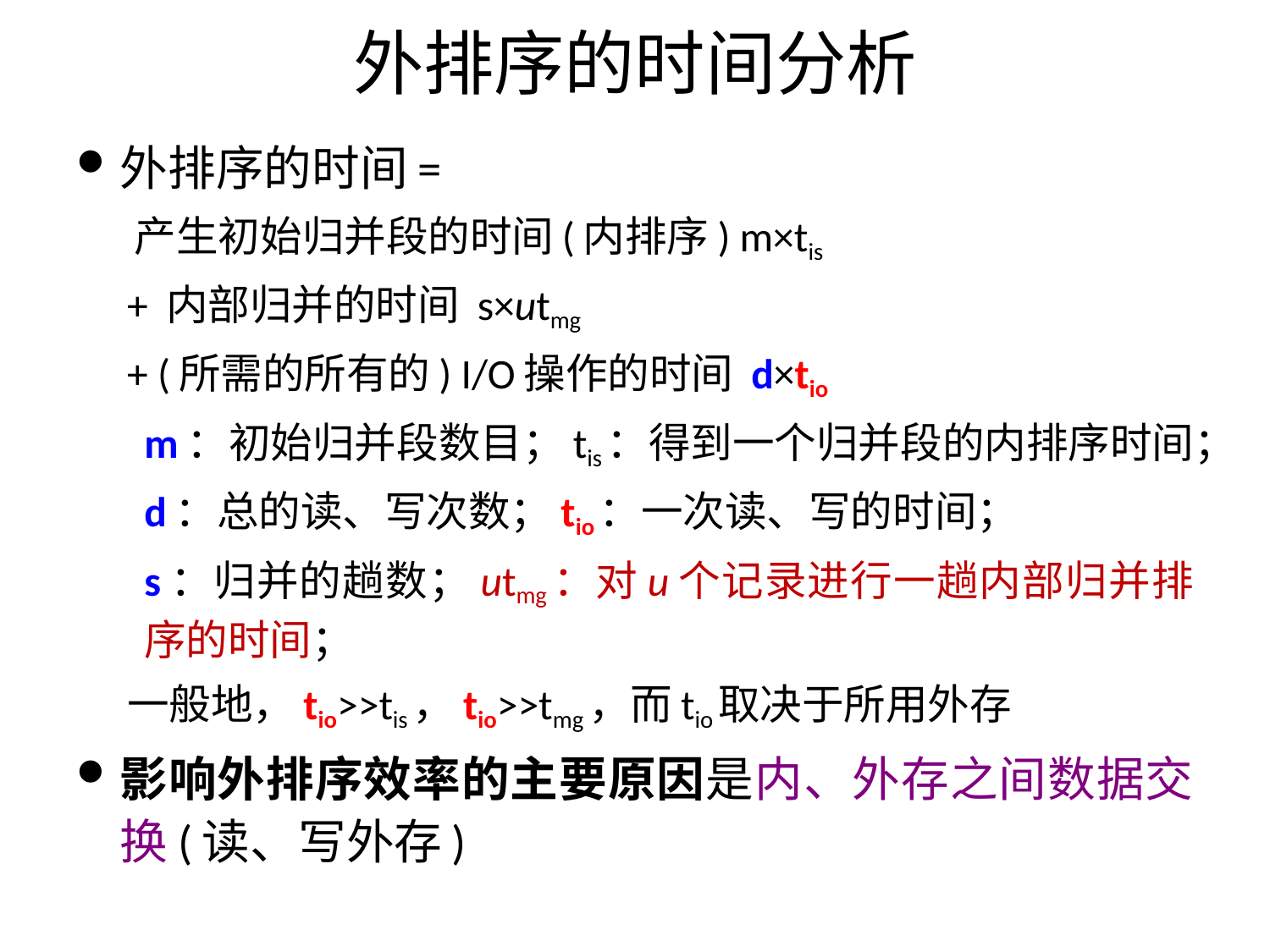

# 外排序的时间分析
外排序的时间=
		产生初始归并段的时间(内排序) m×tis
		+ 内部归并的时间 s×utmg
		+ (所需的所有的) I/O操作的时间 d×tio
m：初始归并段数目；tis：得到一个归并段的内排序时间；
d：总的读、写次数；tio：一次读、写的时间；
s：归并的趟数；utmg：对u个记录进行一趟内部归并排序的时间；
一般地，tio>>tis，tio>>tmg，而tio取决于所用外存
影响外排序效率的主要原因是内、外存之间数据交换(读、写外存)